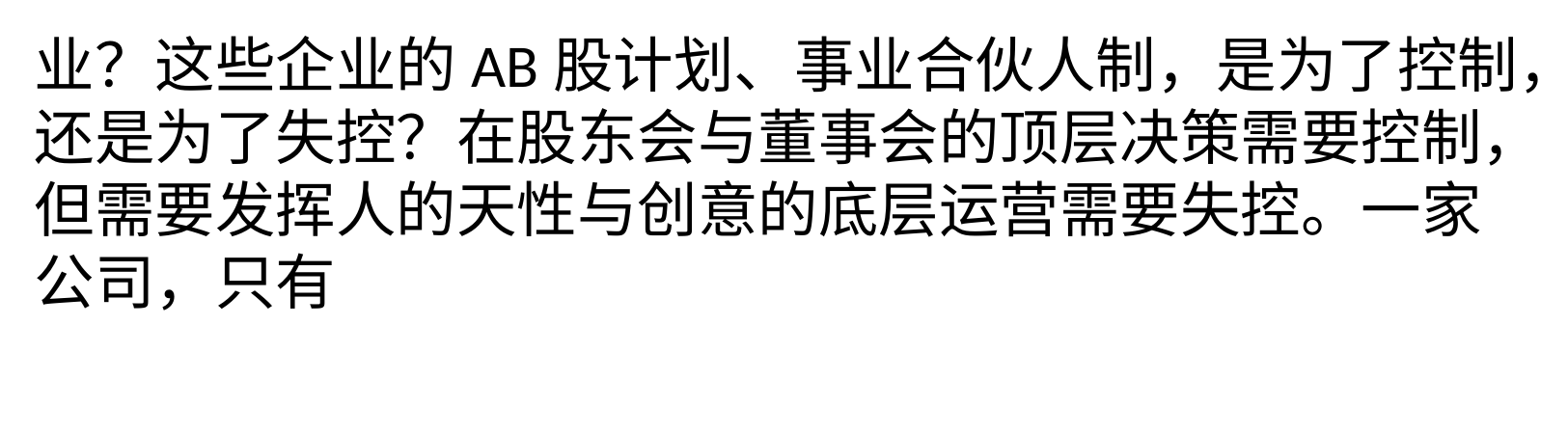

业？这些企业的AB股计划、事业合伙人制，是为了控制，还是为了失控？在股东会与董事会的顶层决策需要控制，但需要发挥人的天性与创意的底层运营需要失控。一家公司，只有